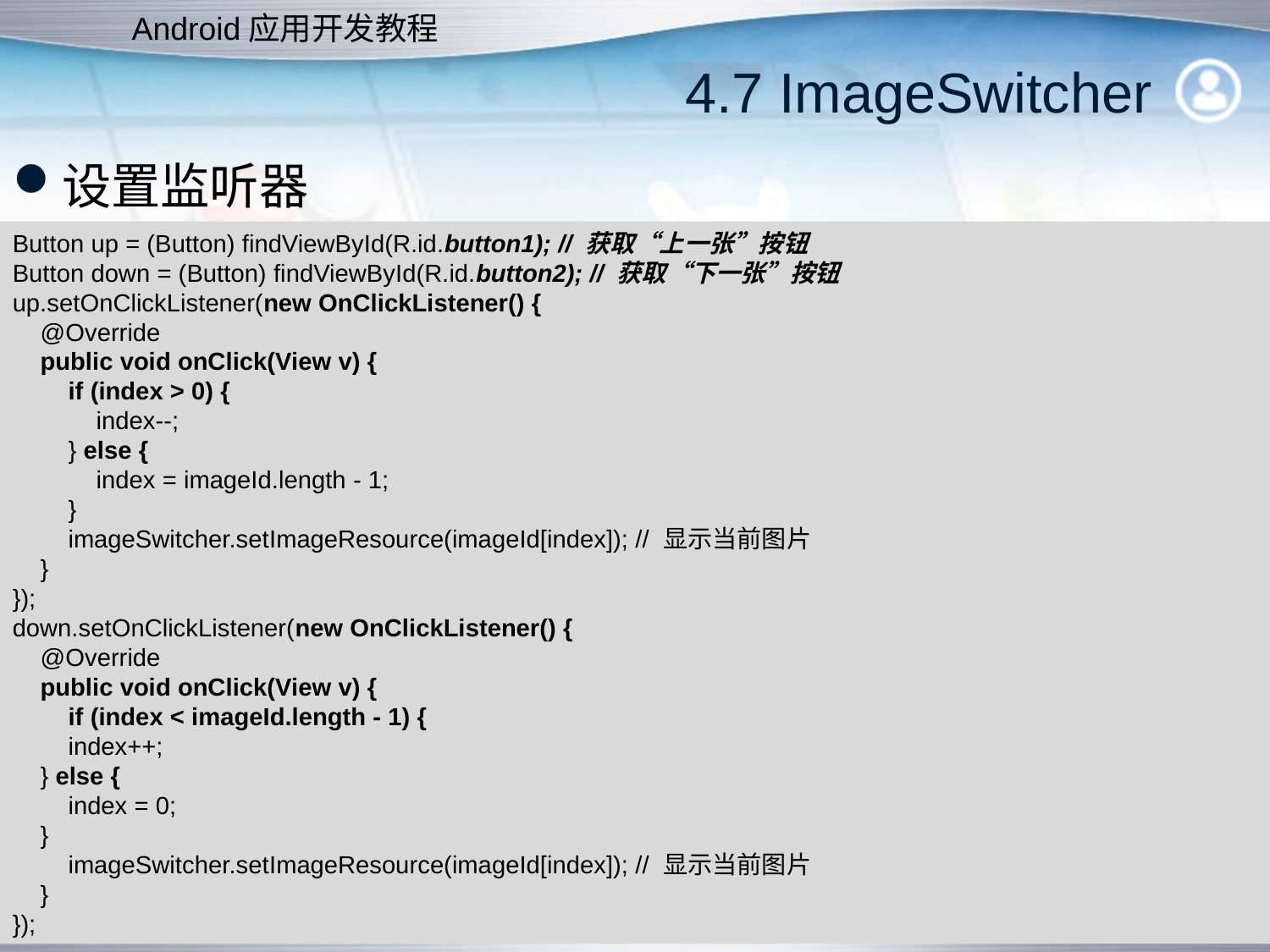

# 4.7 ImageSwitcher
设置监听器
Button up = (Button) findViewById(R.id.button1); // 获取“上一张”按钮
Button down = (Button) findViewById(R.id.button2); // 获取“下一张”按钮
up.setOnClickListener(new OnClickListener() {
    @Override
    public void onClick(View v) {
        if (index > 0) {
            index--;
        } else {
            index = imageId.length - 1;
        }
        imageSwitcher.setImageResource(imageId[index]); // 显示当前图片
    }
});
down.setOnClickListener(new OnClickListener() {
    @Override
    public void onClick(View v) {
        if (index < imageId.length - 1) {
        index++;
    } else {
        index = 0;
    }
        imageSwitcher.setImageResource(imageId[index]); // 显示当前图片
    }
});